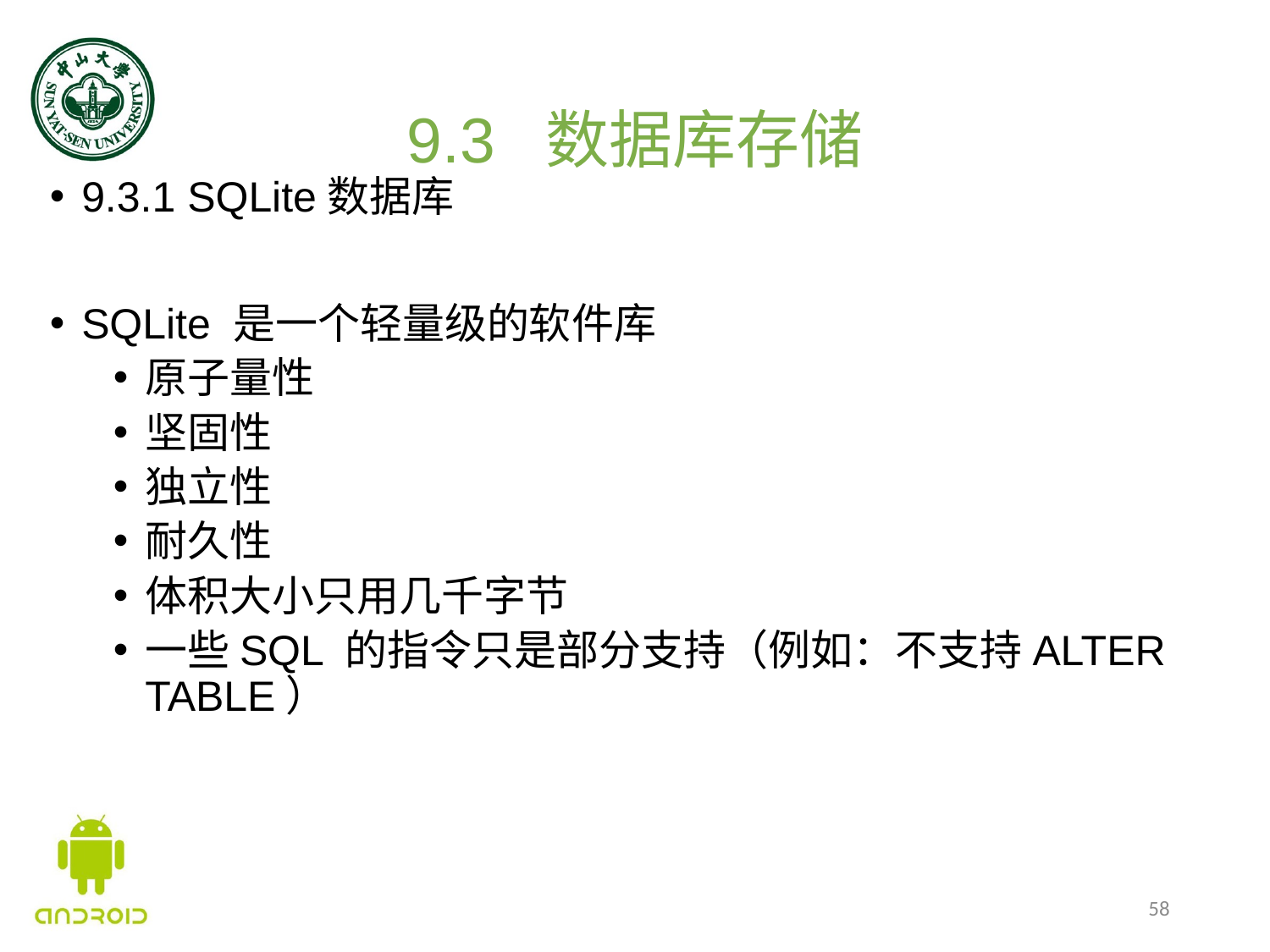

# 9.3  数据库存储
9.3.1 SQLite数据库

SQLite 是一个轻量级的软件库
原子量性
坚固性
独立性
耐久性
体积大小只用几千字节
一些SQL 的指令只是部分支持（例如：不支持ALTER TABLE）
58